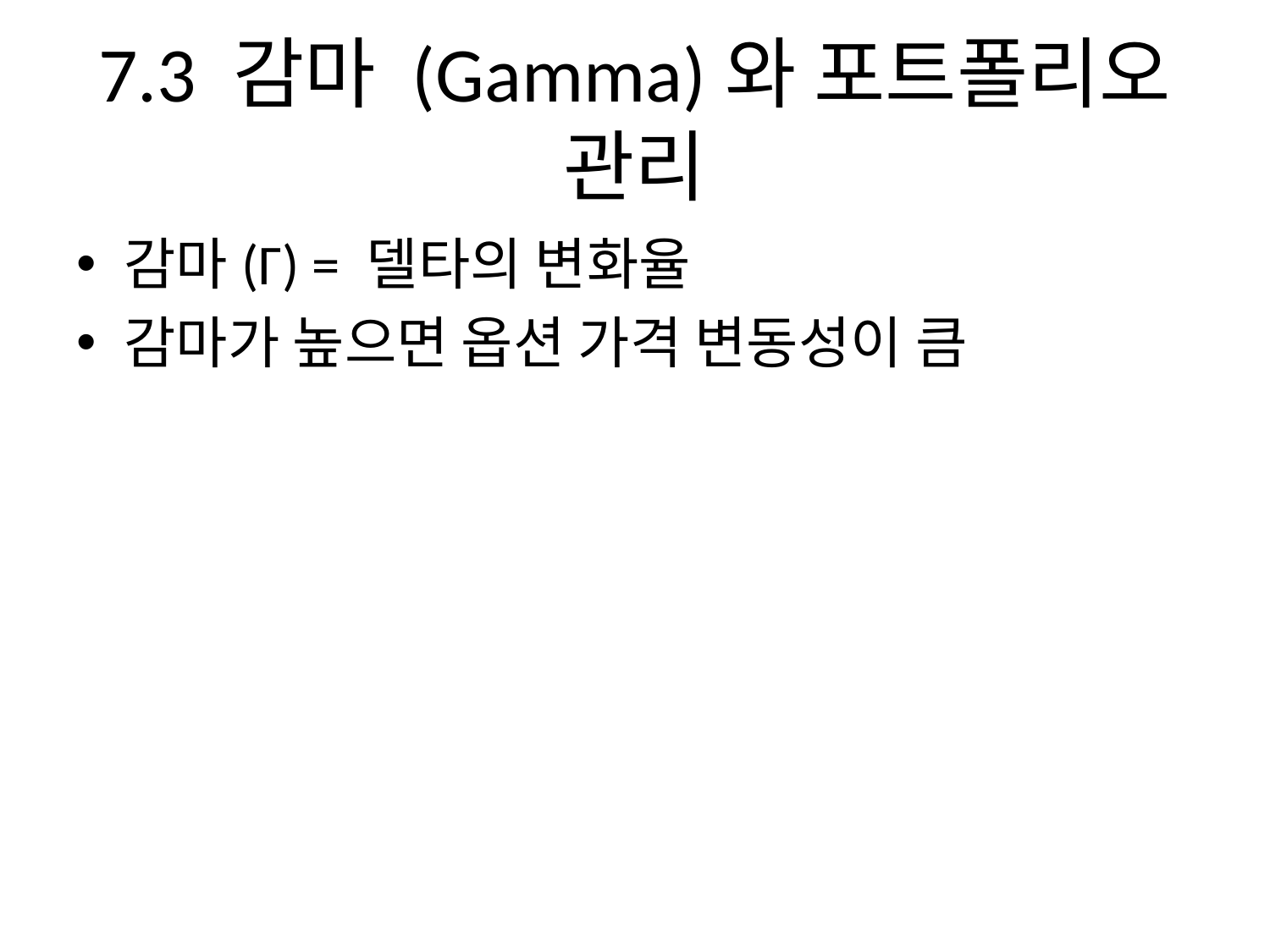

# 7.3 감마 (Gamma)와 포트폴리오 관리
감마(Γ) = 델타의 변화율
감마가 높으면 옵션 가격 변동성이 큼